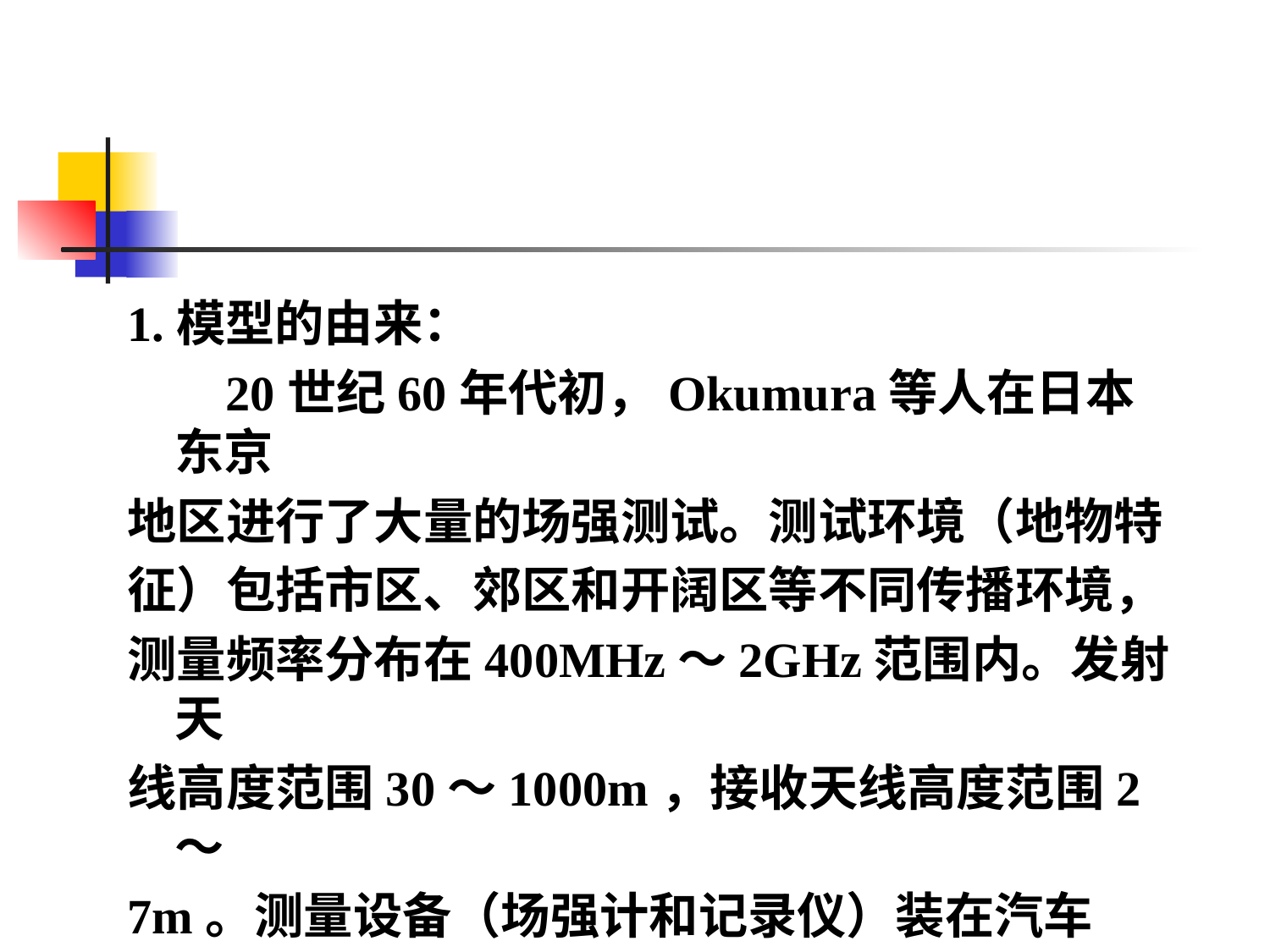

1.模型的由来：
        20世纪60年代初，Okumura等人在日本东京
地区进行了大量的场强测试。测试环境（地物特
征）包括市区、郊区和开阔区等不同传播环境，
测量频率分布在400MHz～2GHz范围内。发射天
线高度范围30～1000m，接收天线高度范围2～
7m。测量设备（场强计和记录仪）装在汽车
上，在汽车行驶中实施测量。